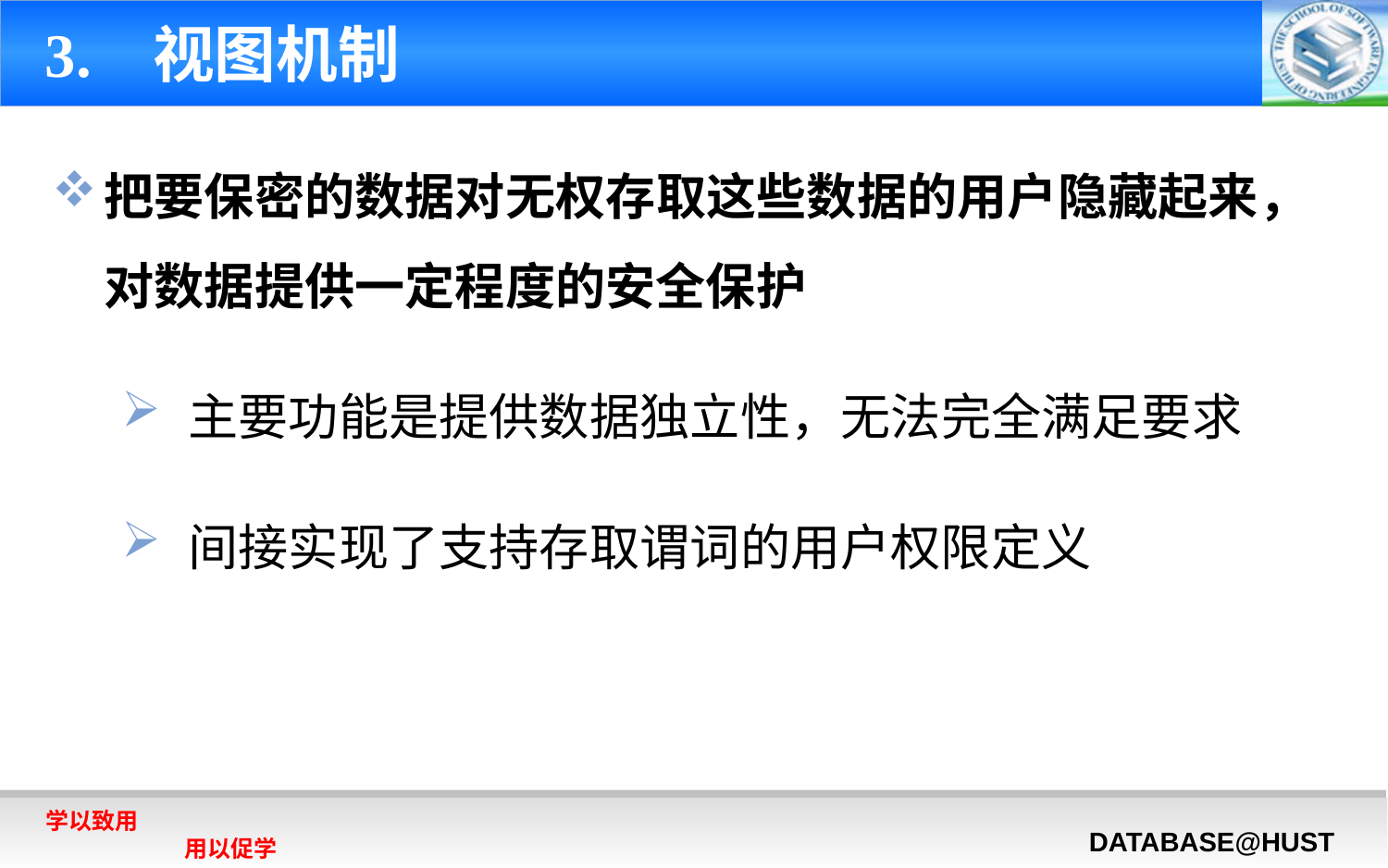

# 3.   视图机制
把要保密的数据对无权存取这些数据的用户隐藏起来，对数据提供一定程度的安全保护
 主要功能是提供数据独立性，无法完全满足要求
 间接实现了支持存取谓词的用户权限定义